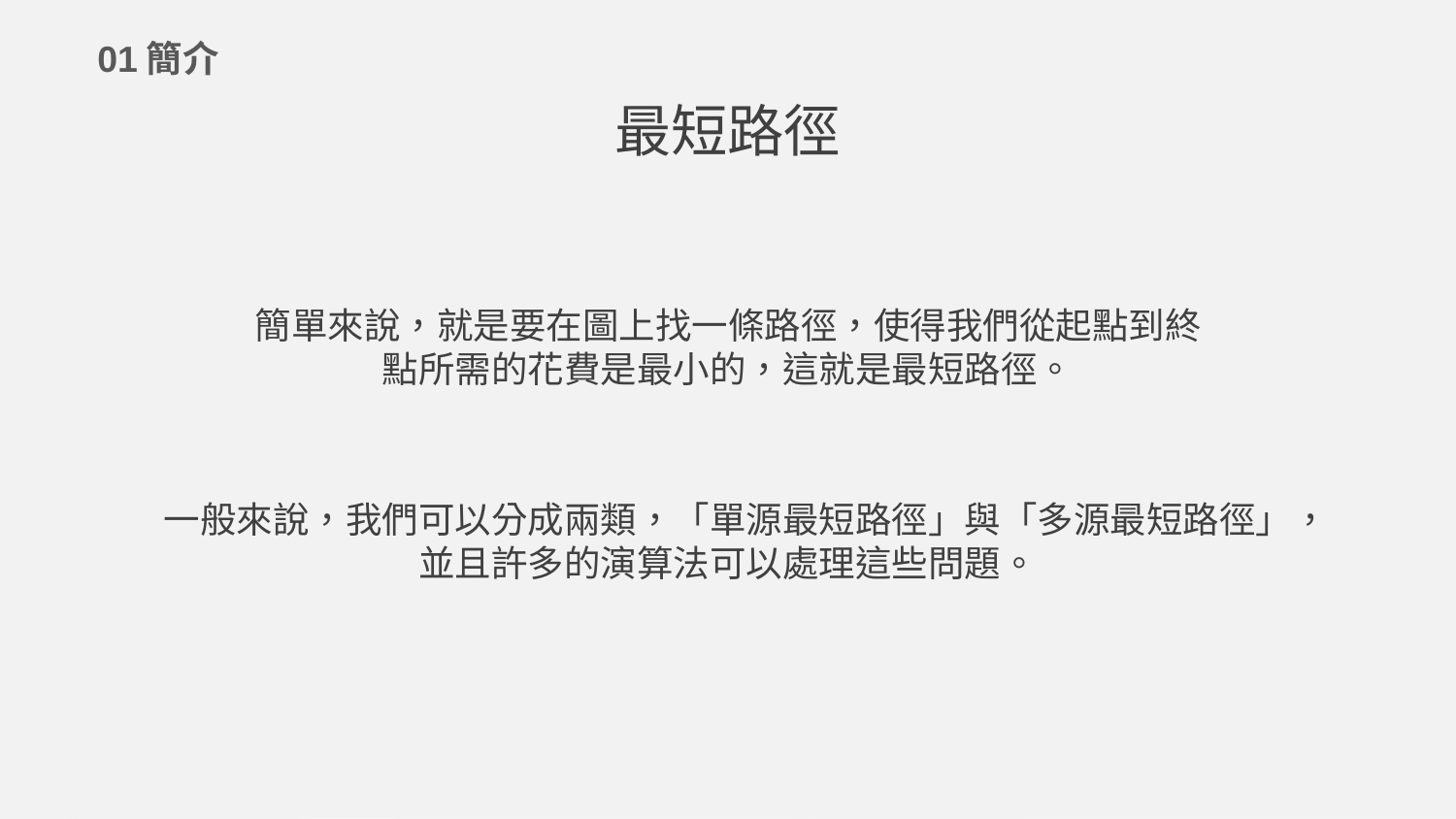

01簡介
最短路徑
簡單來說，就是要在圖上找一條路徑，使得我們從起點到終點所需的花費是最小的，這就是最短路徑。
一般來說，我們可以分成兩類，「單源最短路徑」與「多源最短路徑」，並且許多的演算法可以處理這些問題。